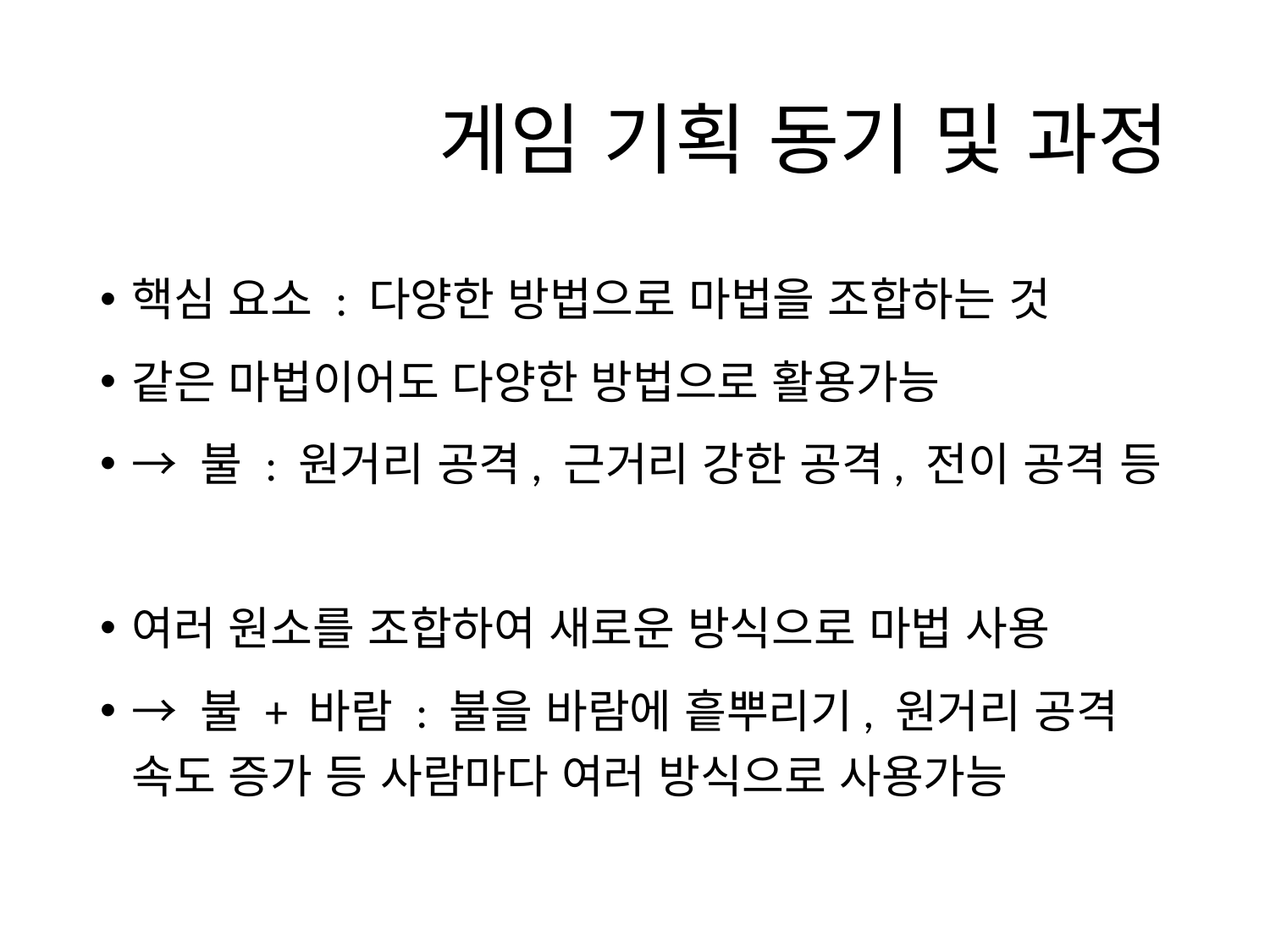

# 게임 기획 동기 및 과정
핵심 요소 : 다양한 방법으로 마법을 조합하는 것
같은 마법이어도 다양한 방법으로 활용가능
→ 불 : 원거리 공격, 근거리 강한 공격, 전이 공격 등

여러 원소를 조합하여 새로운 방식으로 마법 사용
→ 불 + 바람 : 불을 바람에 흩뿌리기, 원거리 공격 속도 증가 등 사람마다 여러 방식으로 사용가능